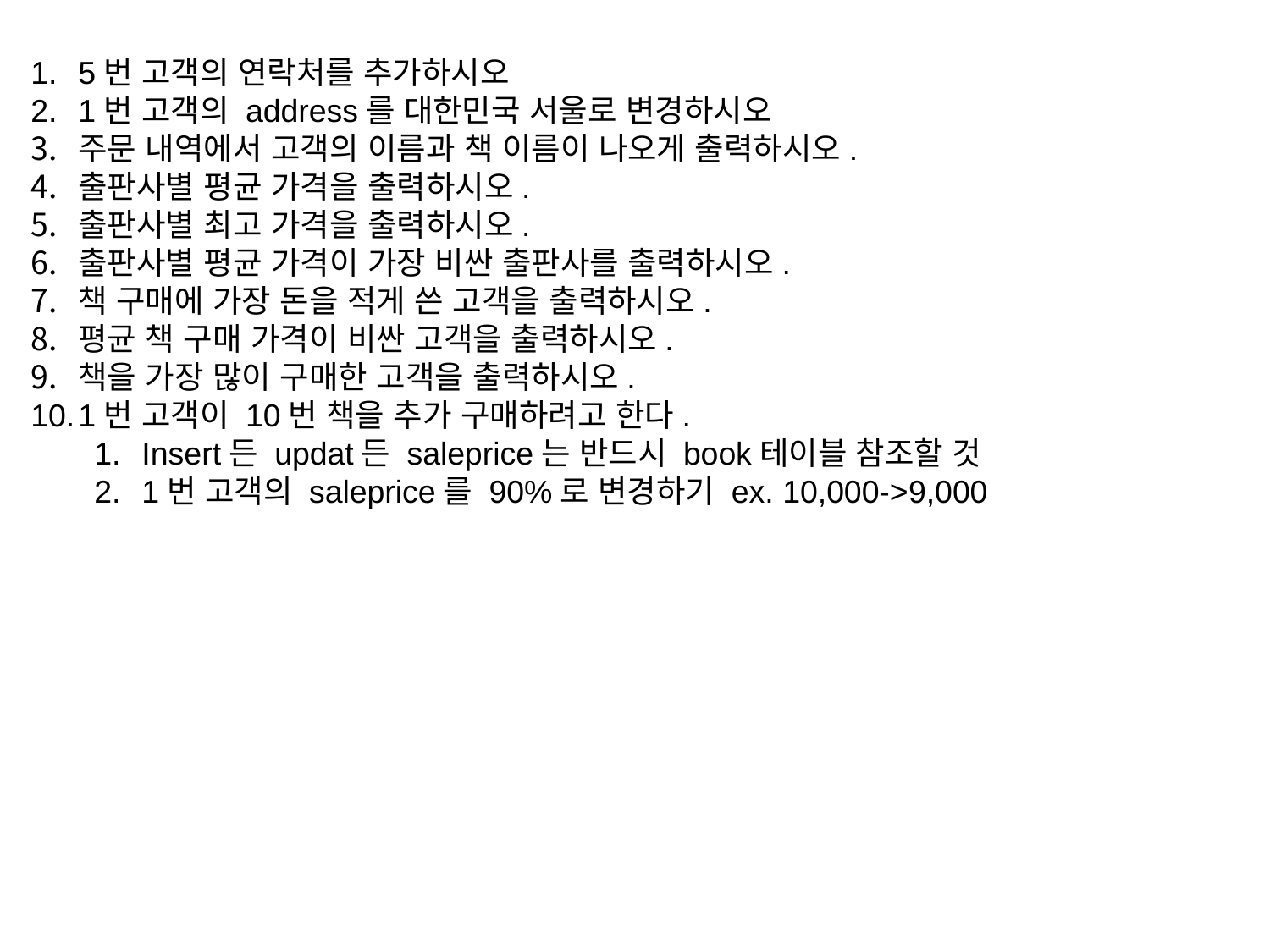

5번 고객의 연락처를 추가하시오
1번 고객의 address를 대한민국 서울로 변경하시오
주문 내역에서 고객의 이름과 책 이름이 나오게 출력하시오.
출판사별 평균 가격을 출력하시오.
출판사별 최고 가격을 출력하시오.
출판사별 평균 가격이 가장 비싼 출판사를 출력하시오.
책 구매에 가장 돈을 적게 쓴 고객을 출력하시오.
평균 책 구매 가격이 비싼 고객을 출력하시오.
책을 가장 많이 구매한 고객을 출력하시오.
1번 고객이 10번 책을 추가 구매하려고 한다.
Insert든 updat든 saleprice는 반드시 book테이블 참조할 것
1번 고객의 saleprice를 90%로 변경하기 ex. 10,000->9,000